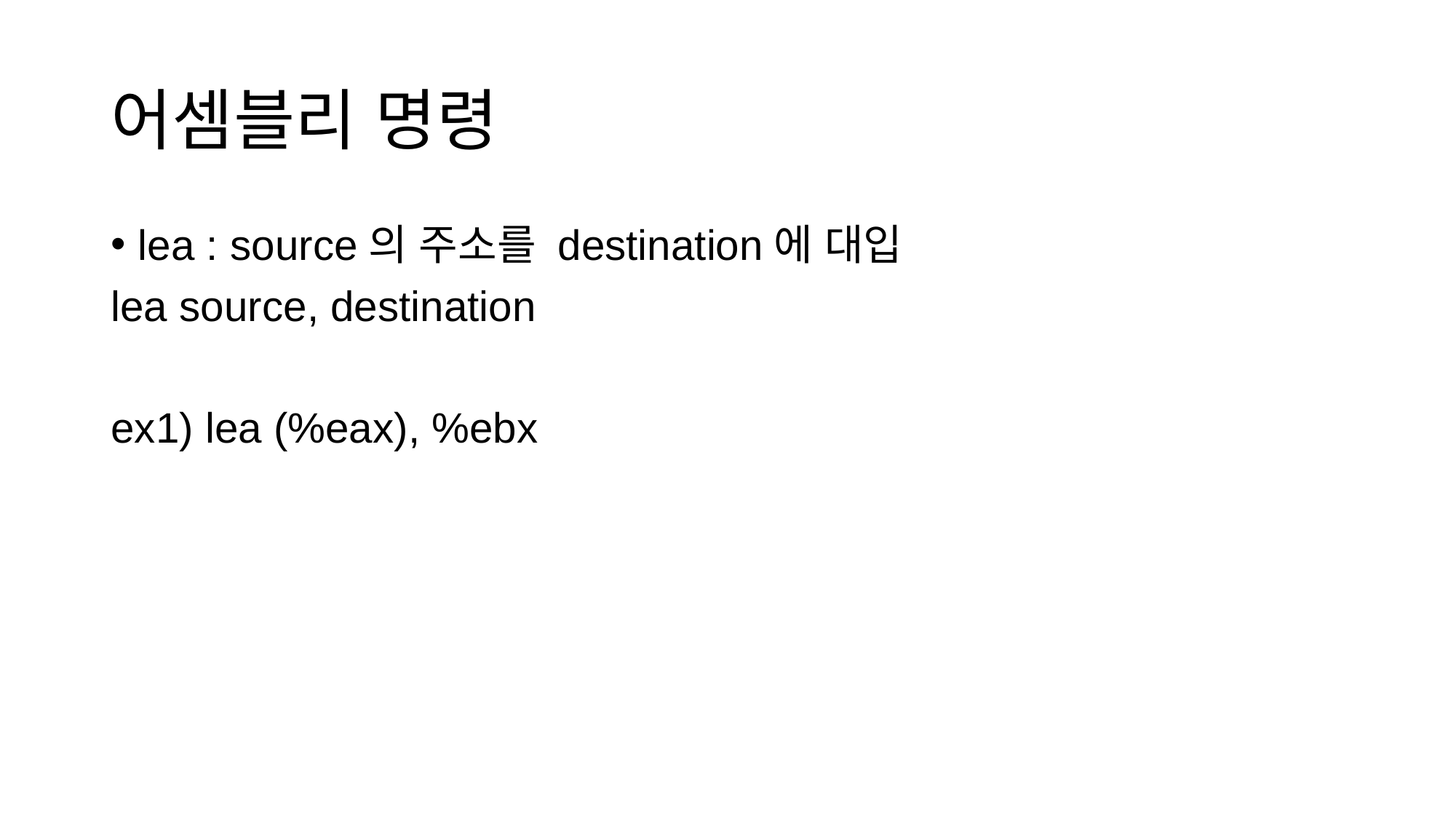

# 어셈블리 명령
lea : source의 주소를 destination에 대입
lea source, destination

ex1) lea (%eax), %ebx